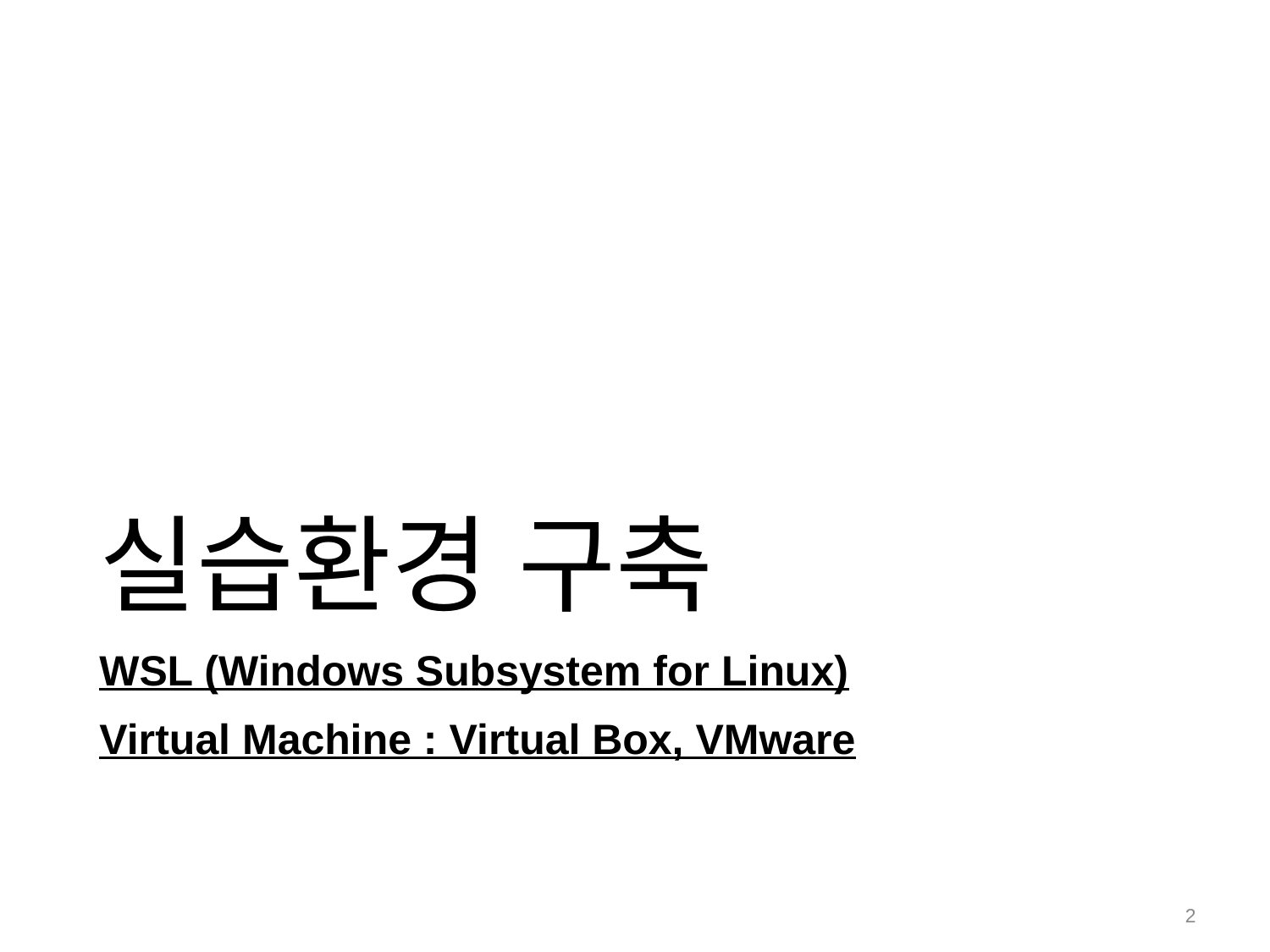

# 실습환경 구축
WSL (Windows Subsystem for Linux)
Virtual Machine : Virtual Box, VMware
2